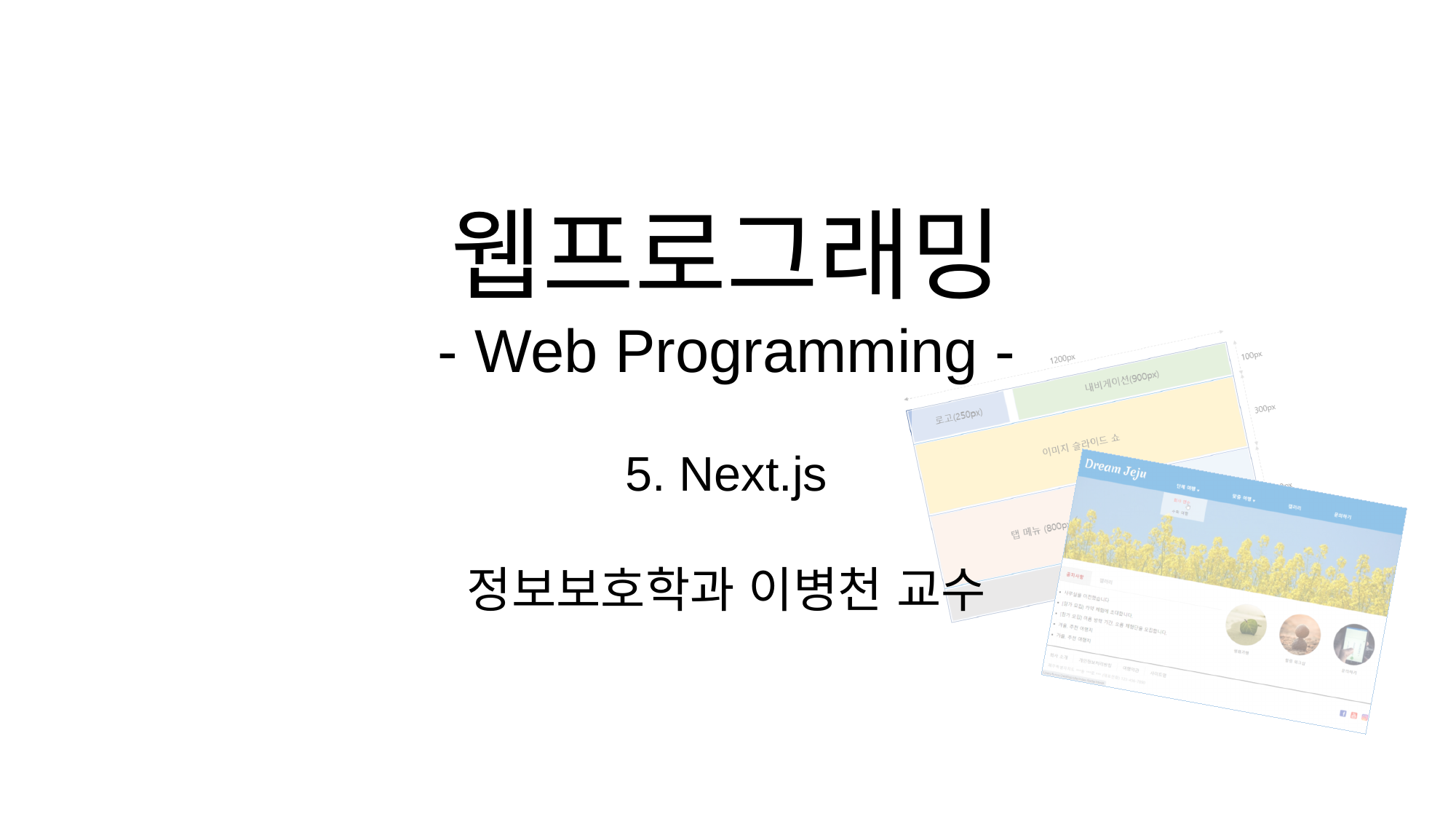

웹프로그래밍
- Web Programming -

5. Next.js

정보보호학과 이병천 교수